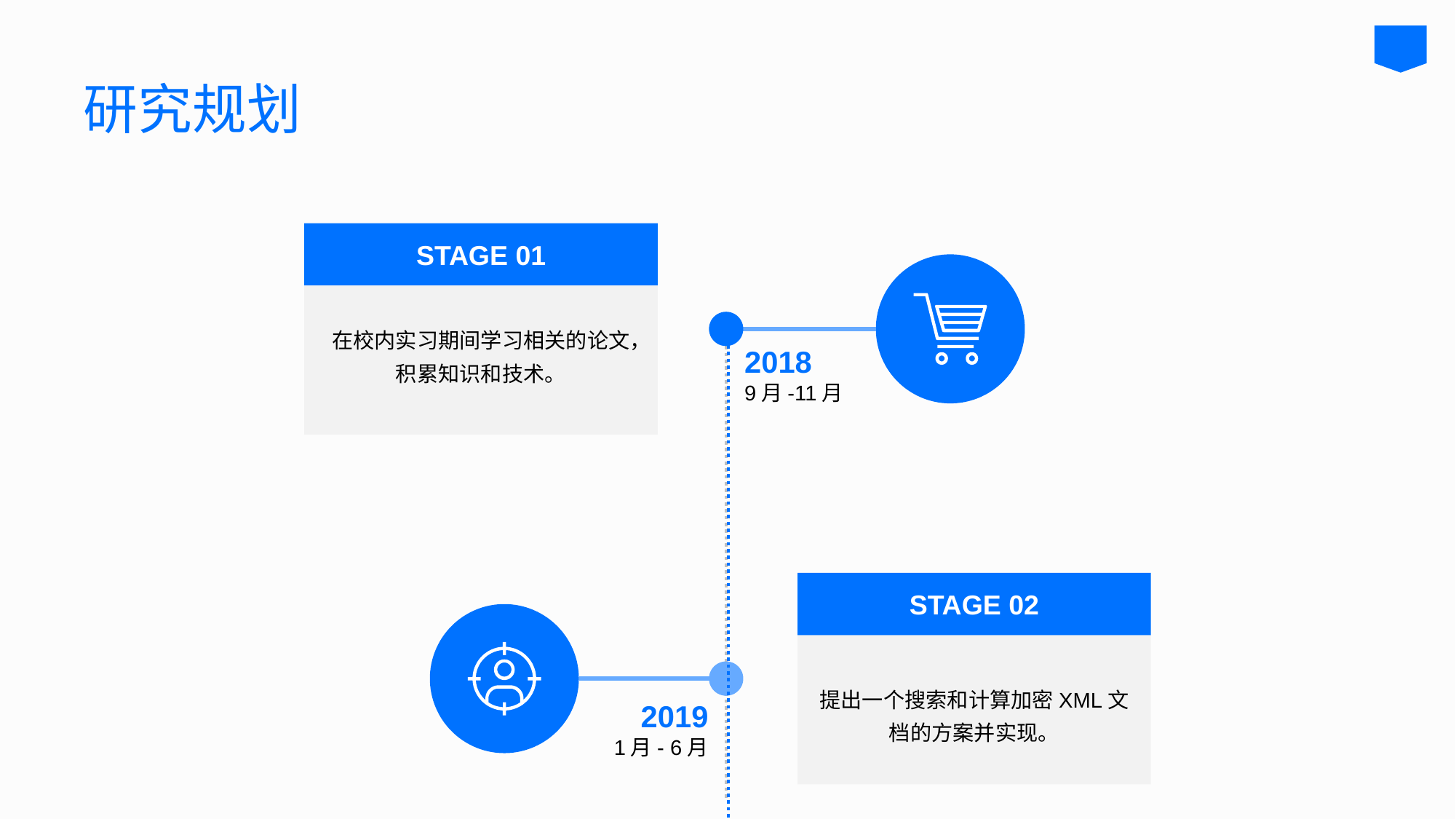

研究规划
STAGE 01

在校内实习期间学习相关的论文，积累知识和技术。
2018
9月-11月
STAGE 02

提出一个搜索和计算加密XML文档的方案并实现。
2019
1月- 6月